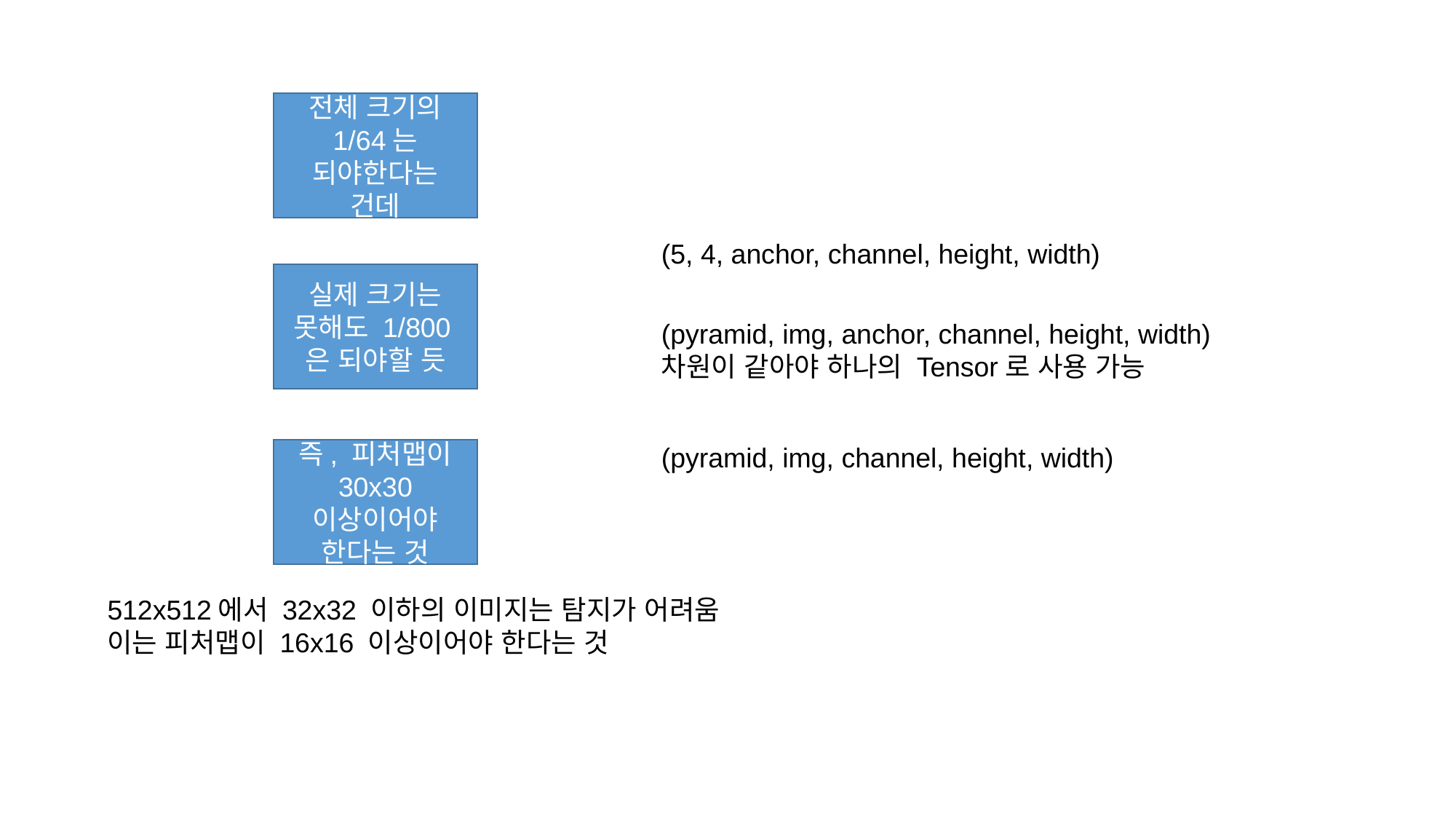

전체 크기의 1/64는 되야한다는 건데
(5, 4, anchor, channel, height, width)
실제 크기는
못해도 1/800은 되야할 듯
(pyramid, img, anchor, channel, height, width)
차원이 같아야 하나의 Tensor로 사용 가능
(pyramid, img, channel, height, width)
즉, 피처맵이 30x30 이상이어야 한다는 것
512x512에서 32x32 이하의 이미지는 탐지가 어려움
이는 피처맵이 16x16 이상이어야 한다는 것